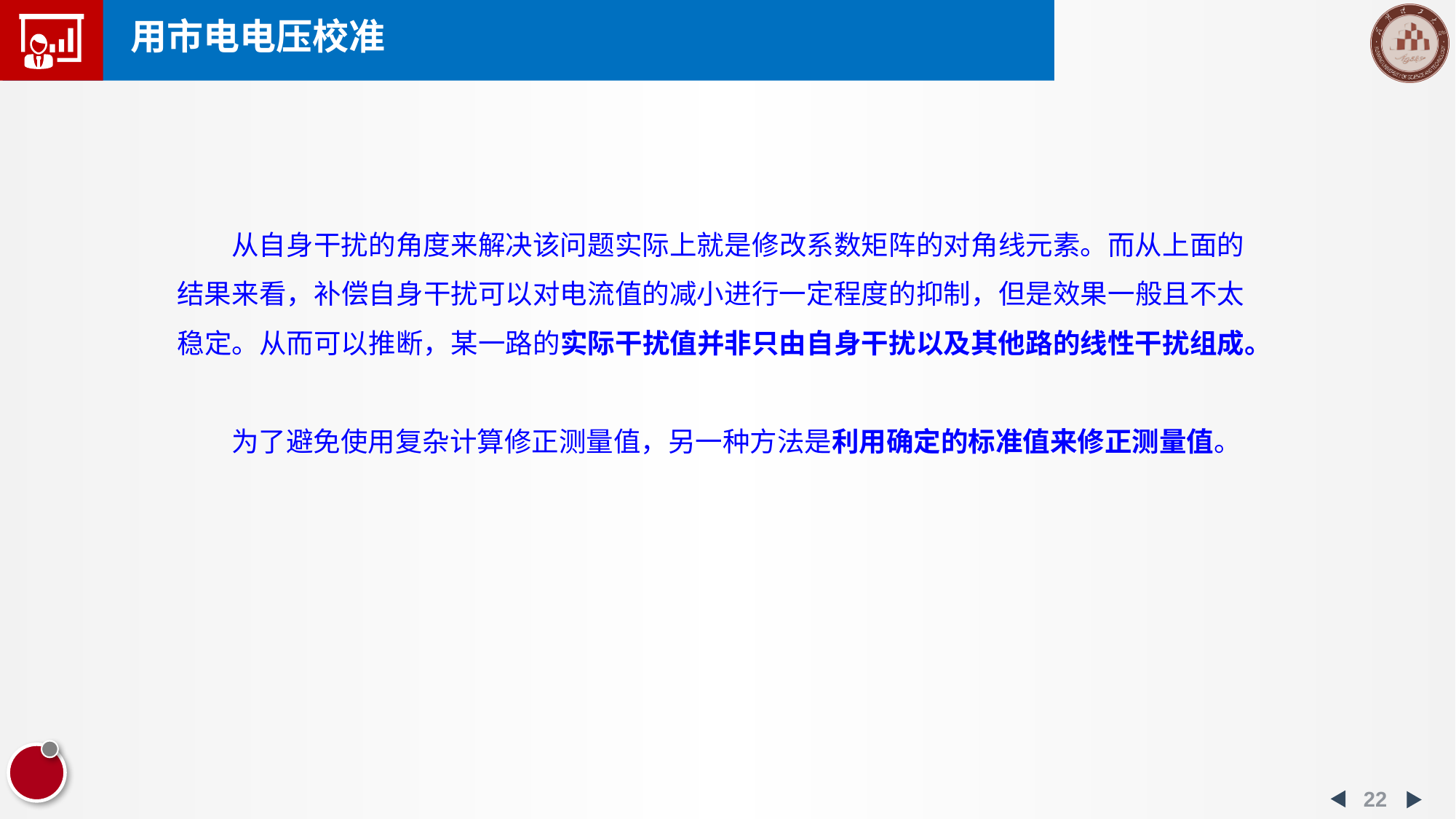

# 用市电电压校准
从自身干扰的角度来解决该问题实际上就是修改系数矩阵的对角线元素。而从上面的结果来看，补偿自身干扰可以对电流值的减小进行一定程度的抑制，但是效果一般且不太稳定。从而可以推断，某一路的实际干扰值并非只由自身干扰以及其他路的线性干扰组成。

为了避免使用复杂计算修正测量值，另一种方法是利用确定的标准值来修正测量值。
22